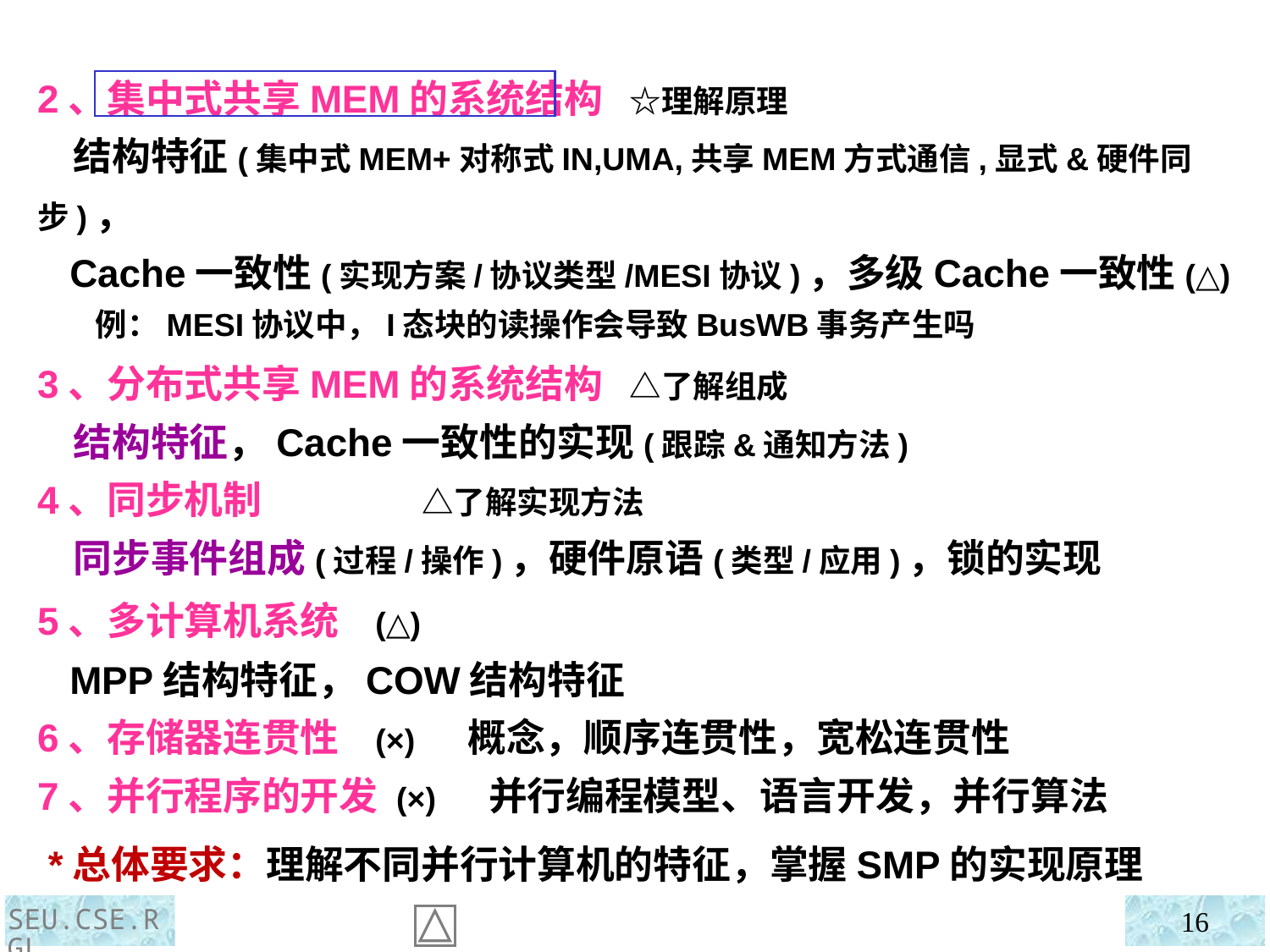

2、集中式共享MEM的系统结构   ☆理解原理
   结构特征(集中式MEM+对称式IN,UMA,共享MEM方式通信,显式&硬件同步)，
   Cache一致性(实现方案/协议类型/MESI协议)，多级Cache一致性(△)
       例：MESI协议中，I态块的读操作会导致BusWB事务产生吗
3、分布式共享MEM的系统结构   △了解组成
   结构特征，Cache一致性的实现(跟踪&通知方法)
4、同步机制                  △了解实现方法
   同步事件组成(过程/操作)，硬件原语(类型/应用)，锁的实现
5、多计算机系统   (△)
   MPP结构特征，COW结构特征
6、存储器连贯性   (×)    概念，顺序连贯性，宽松连贯性
7、并行程序的开发 (×)    并行编程模型、语言开发，并行算法
 *总体要求：理解不同并行计算机的特征，掌握SMP的实现原理

SEU.CSE.RGL
16